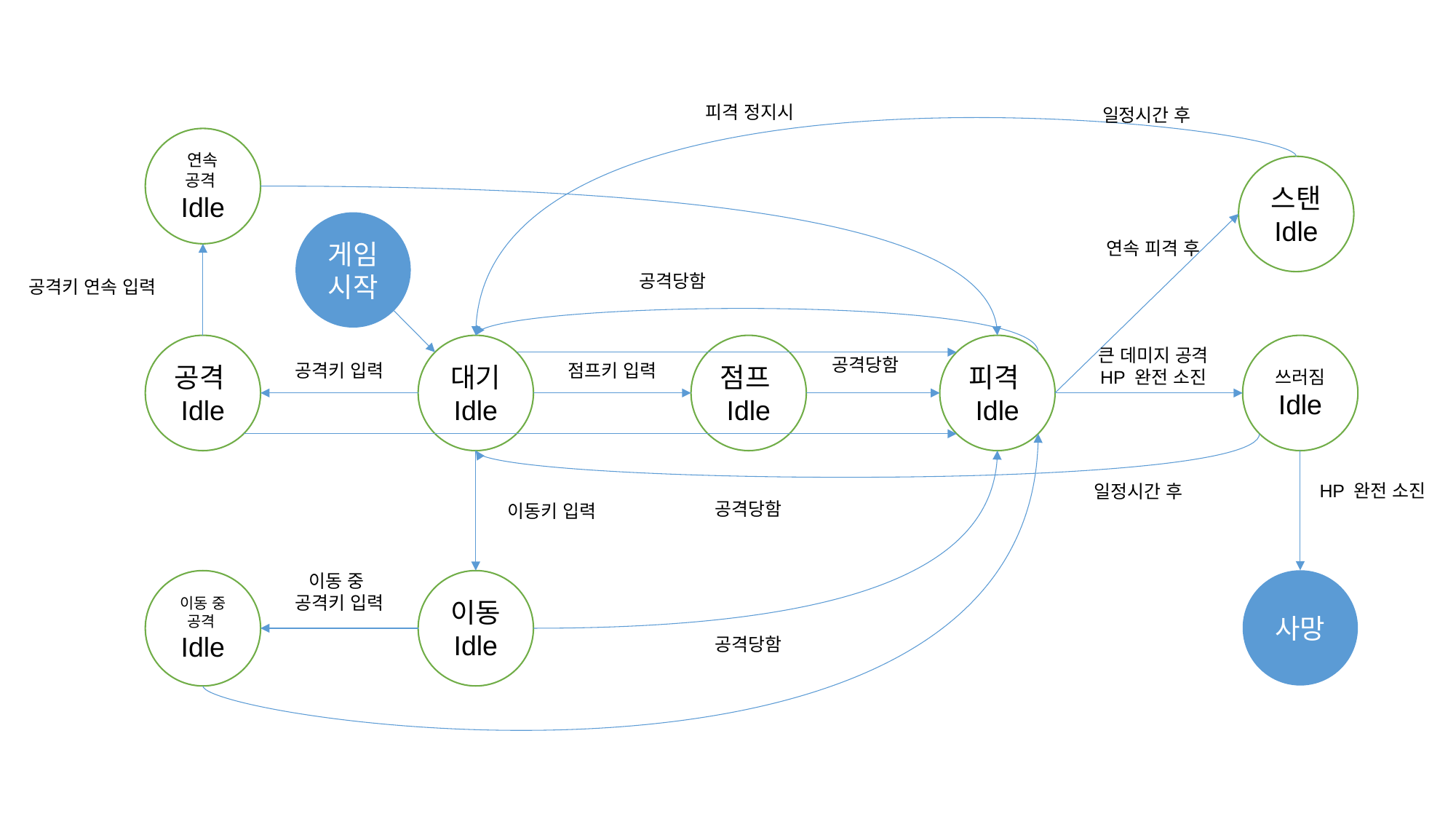

피격 정지시
일정시간 후
연속
공격Idle
스탠
Idle
게임시작
연속 피격 후
공격당함
공격키 연속 입력
쓰러짐
Idle
공격Idle
점프Idle
피격Idle
대기
Idle
큰 데미지 공격
HP 완전 소진
공격당함
공격키 입력
점프키 입력
HP 완전 소진
일정시간 후
공격당함
이동키 입력
이동 중
공격키 입력
사망
이동 중 공격Idle
이동
Idle
공격당함